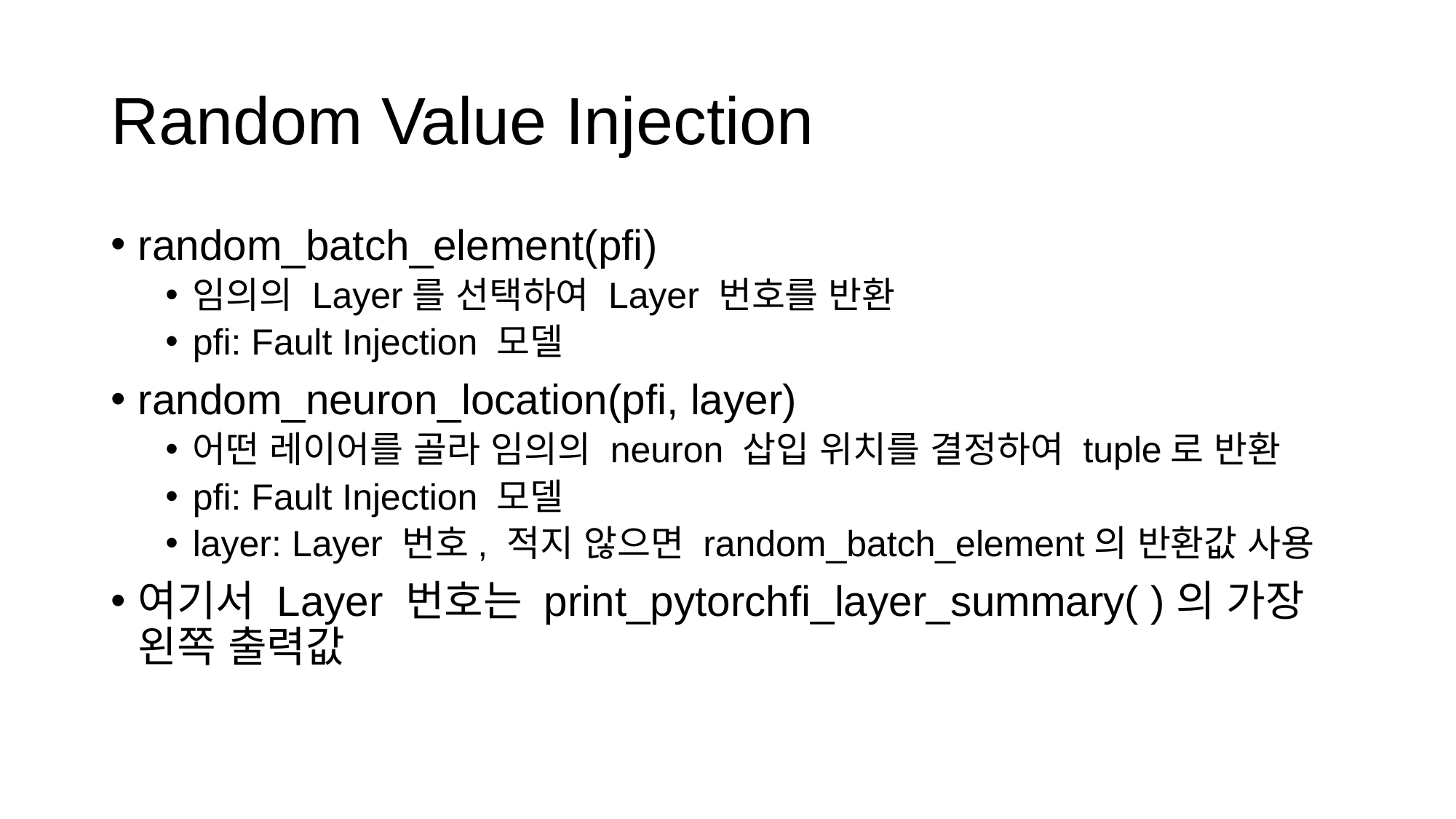

# Random Value Injection
random_batch_element(pfi)
임의의 Layer를 선택하여 Layer 번호를 반환
pfi: Fault Injection 모델
random_neuron_location(pfi, layer)
어떤 레이어를 골라 임의의 neuron 삽입 위치를 결정하여 tuple로 반환
pfi: Fault Injection 모델
layer: Layer 번호, 적지 않으면 random_batch_element의 반환값 사용
여기서 Layer 번호는 print_pytorchfi_layer_summary( )의 가장 왼쪽 출력값